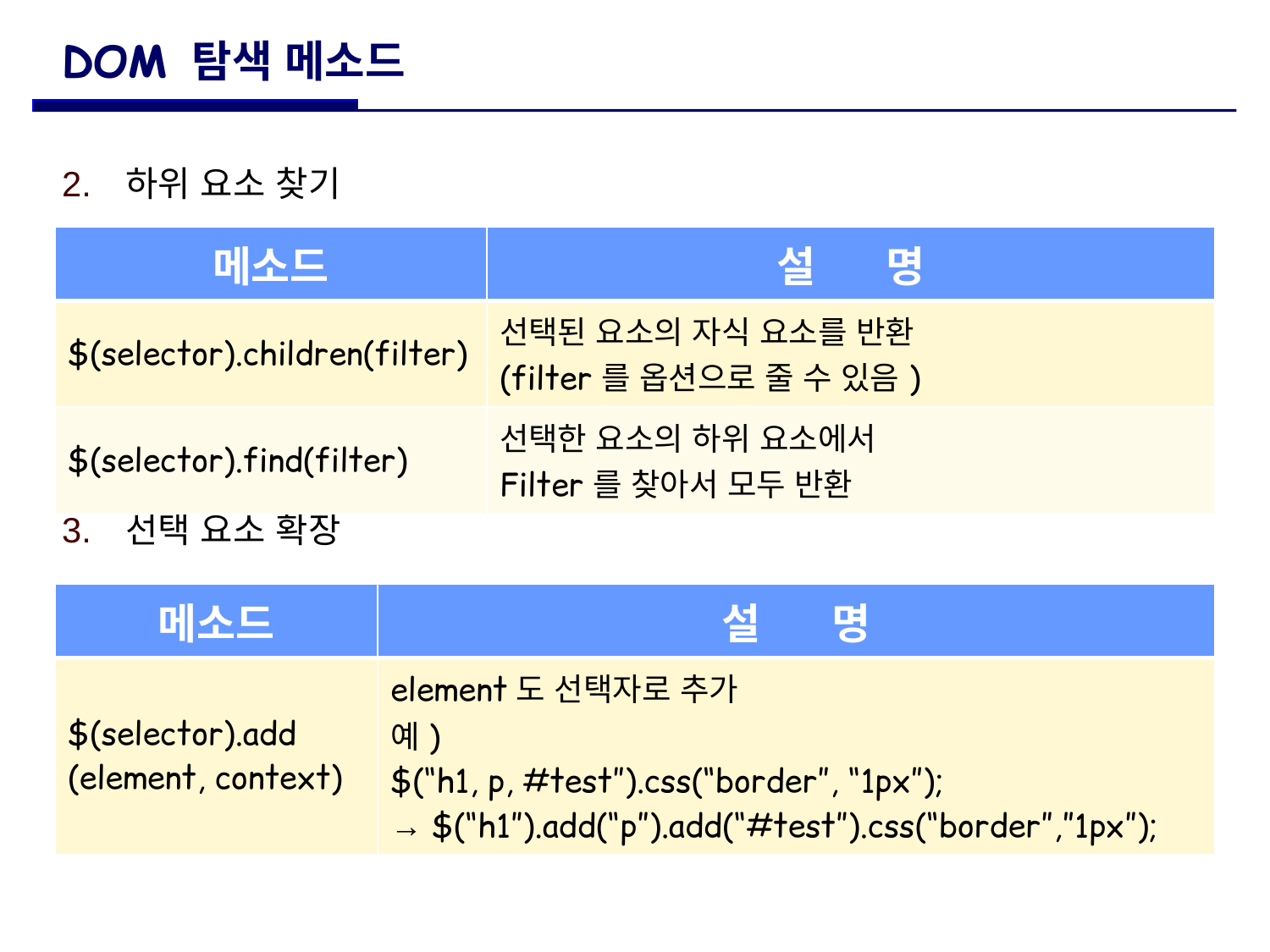

# DOM 탐색 메소드
하위 요소 찾기

선택 요소 확장
| 메소드 | 설 명 |
| --- | --- |
| $(selector).children(filter) | 선택된 요소의 자식 요소를 반환 (filter를 옵션으로 줄 수 있음) |
| $(selector).find(filter) | 선택한 요소의 하위 요소에서 Filter를 찾아서 모두 반환 |
| 메소드 | 설 명 |
| --- | --- |
| $(selector).add (element, context) | element도 선택자로 추가 예) $(“h1, p, #test”).css(“border”, “1px”); → $(“h1”).add(“p”).add(“#test”).css(“border”,”1px”); |